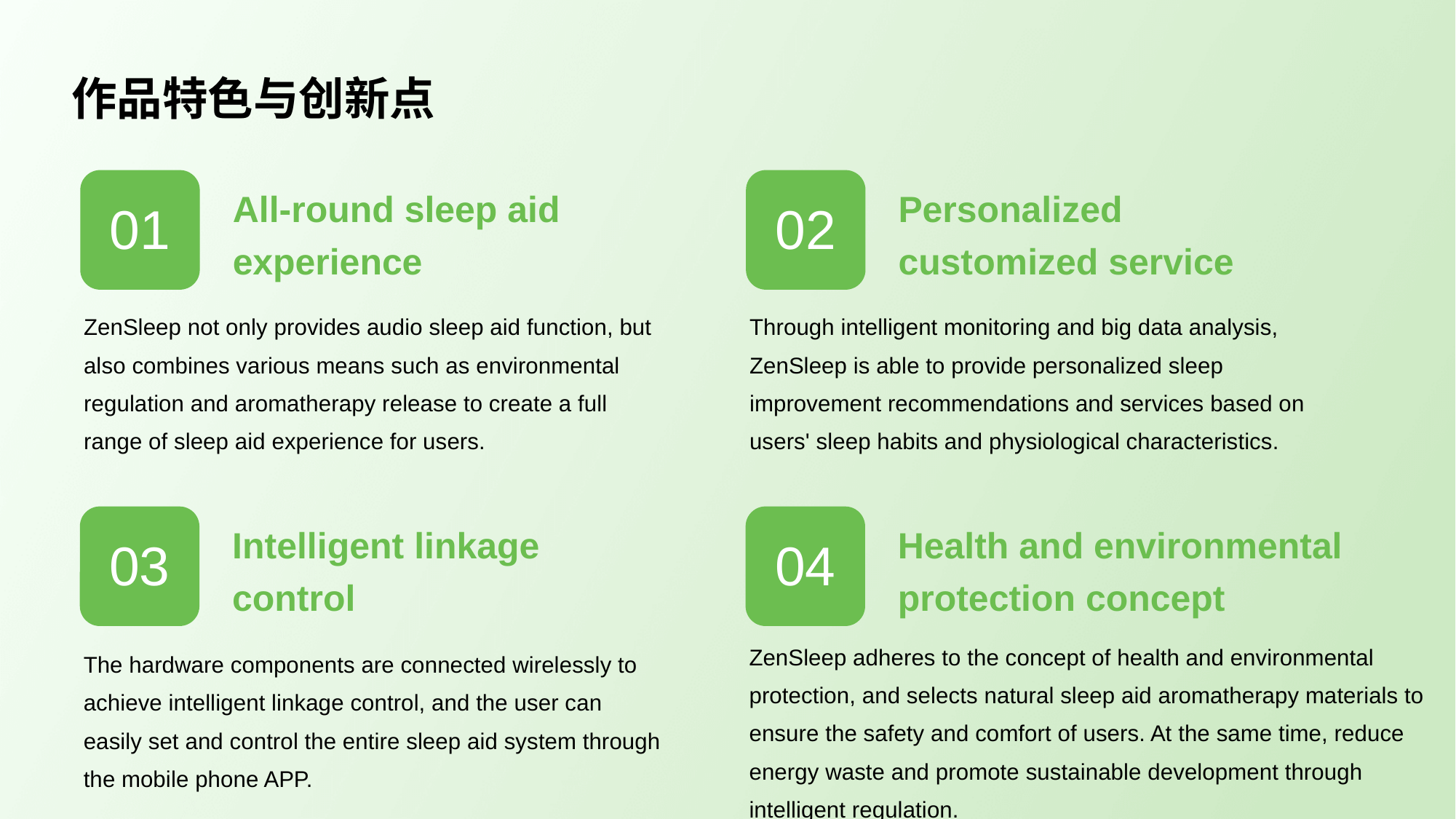

作品特色与创新点

All-round sleep aid experience

Personalized customized service
01
02
ZenSleep not only provides audio sleep aid function, but also combines various means such as environmental regulation and aromatherapy release to create a full range of sleep aid experience for users.
Through intelligent monitoring and big data analysis, ZenSleep is able to provide personalized sleep improvement recommendations and services based on users' sleep habits and physiological characteristics.

Intelligent linkage control

Health and environmental protection concept
03
04
ZenSleep adheres to the concept of health and environmental protection, and selects natural sleep aid aromatherapy materials to ensure the safety and comfort of users. At the same time, reduce energy waste and promote sustainable development through intelligent regulation.
The hardware components are connected wirelessly to achieve intelligent linkage control, and the user can easily set and control the entire sleep aid system through the mobile phone APP.